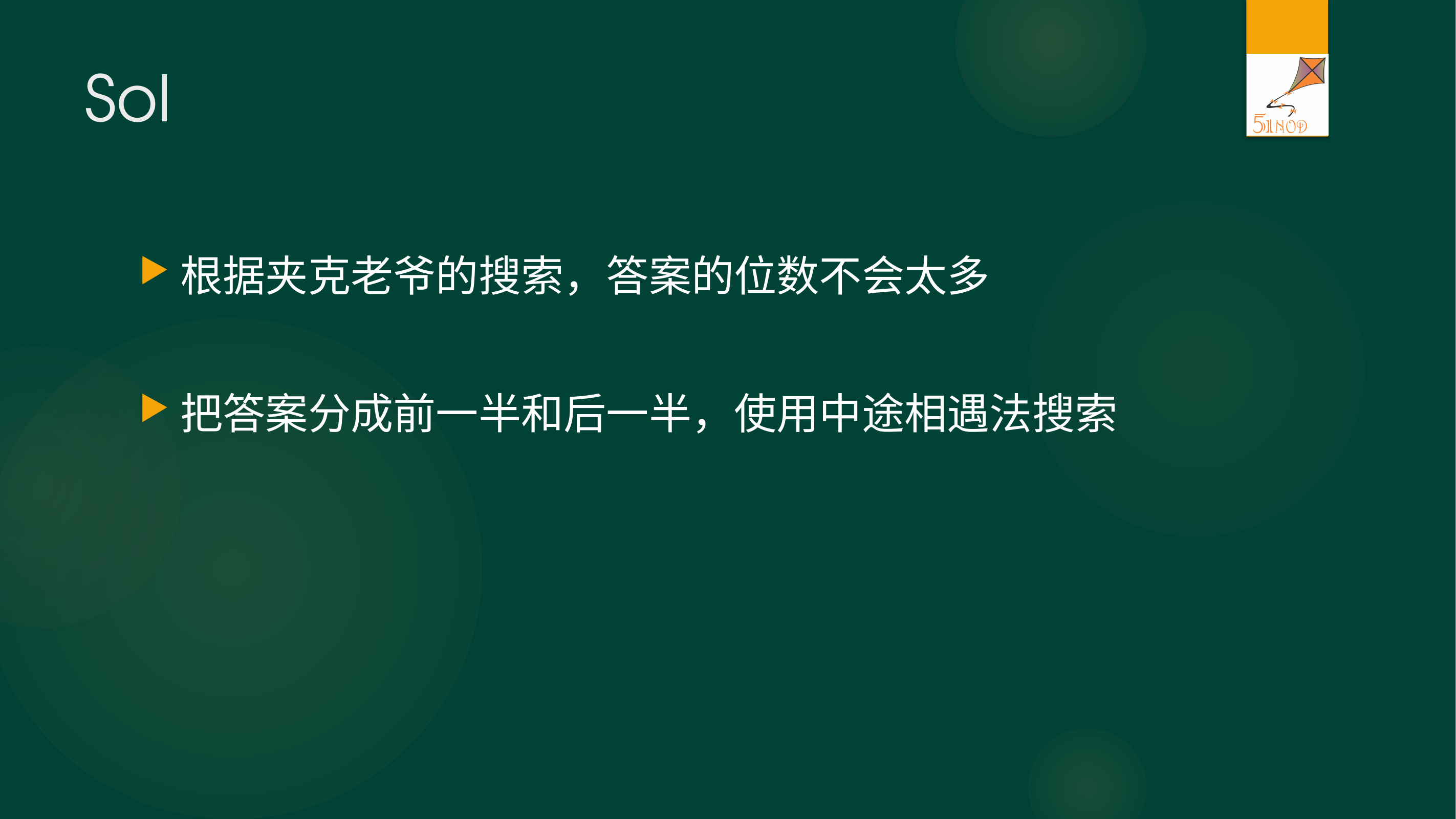

# Sol
根据夹克老爷的搜索，答案的位数不会太多

把答案分成前一半和后一半，使用中途相遇法搜索